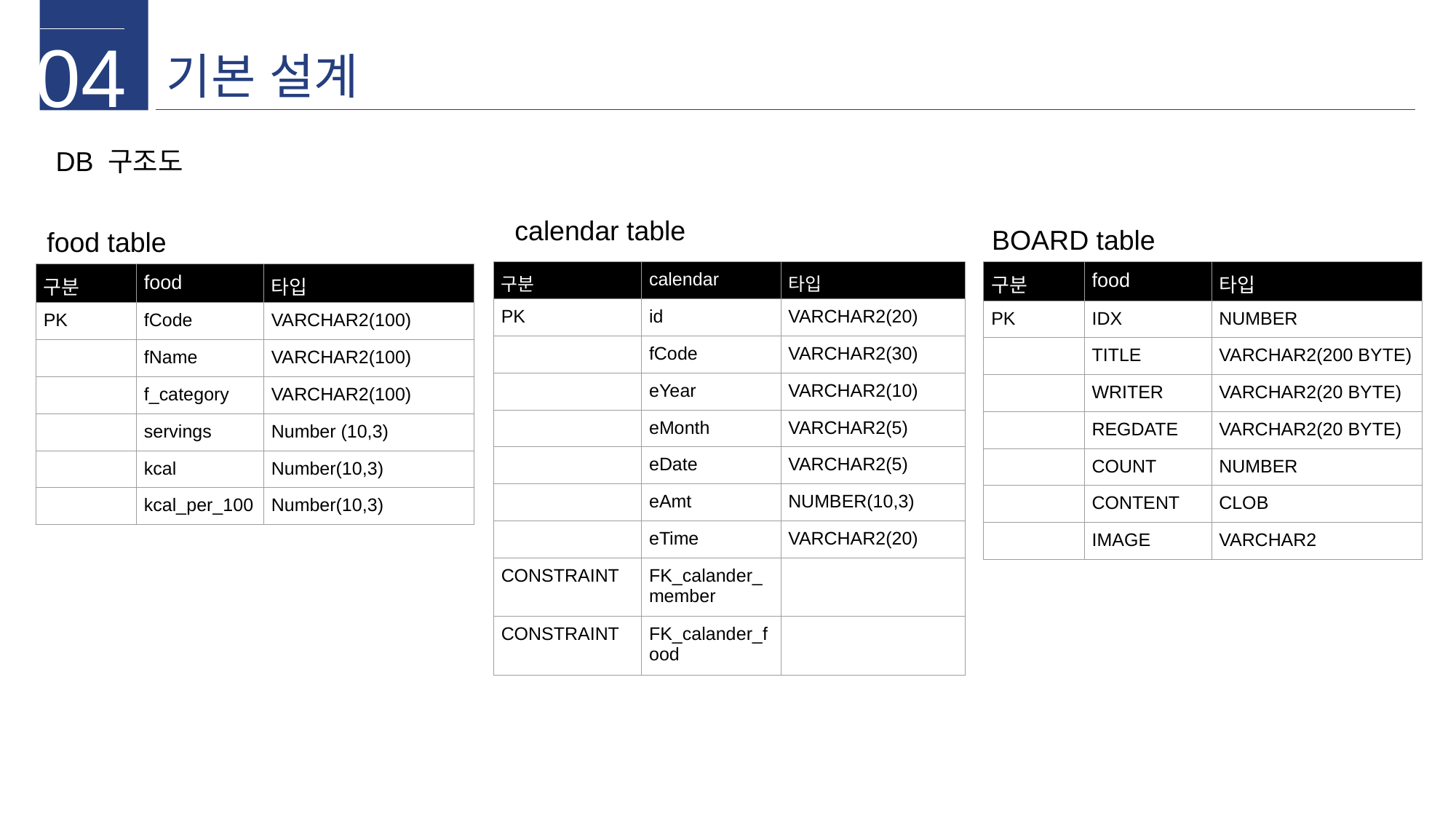

04
기본 설계
DB 구조도
calendar table

BOARD table
food table
| 구분 | food | 타입 |
| --- | --- | --- |
| PK | IDX | NUMBER |
|  | TITLE | VARCHAR2(200 BYTE) |
|  | WRITER | VARCHAR2(20 BYTE) |
|  | REGDATE | VARCHAR2(20 BYTE) |
|  | COUNT | NUMBER |
|  | CONTENT | CLOB |
|  | IMAGE | VARCHAR2 |
| 구분 | calendar | 타입 |
| --- | --- | --- |
| PK | id | VARCHAR2(20) |
|  | fCode | VARCHAR2(30) |
|  | eYear | VARCHAR2(10) |
|  | eMonth | VARCHAR2(5) |
|  | eDate | VARCHAR2(5) |
|  | eAmt | NUMBER(10,3) |
|  | eTime | VARCHAR2(20) |
| CONSTRAINT | FK\_calander\_member |  |
| CONSTRAINT | FK\_calander\_food |  |
| 구분 | food | 타입 |
| --- | --- | --- |
| PK | fCode | VARCHAR2(100) |
|  | fName | VARCHAR2(100) |
|  | f\_category | VARCHAR2(100) |
|  | servings | Number (10,3) |
|  | kcal | Number(10,3) |
|  | kcal\_per\_100 | Number(10,3) |